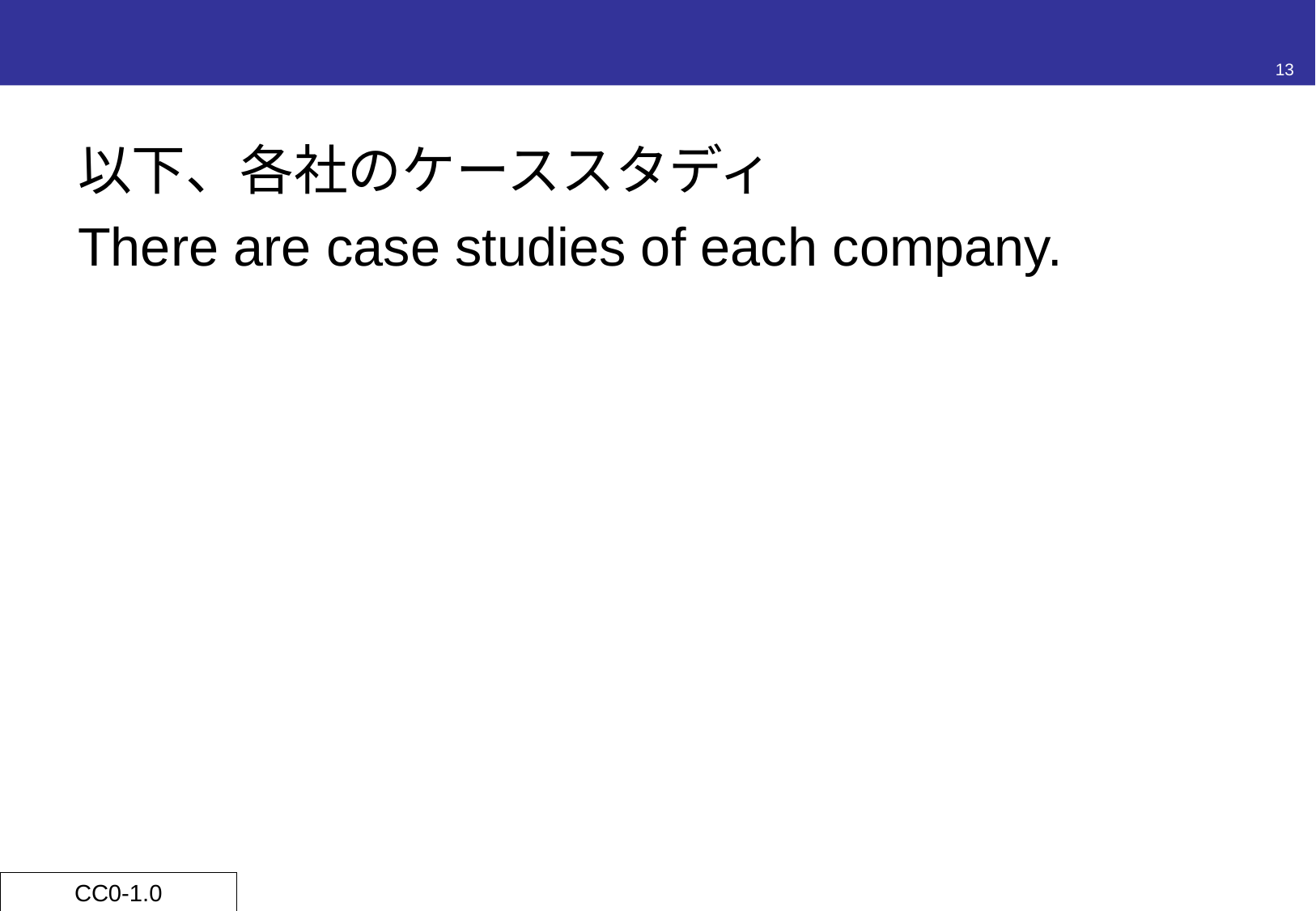

#
13
以下、各社のケーススタディ
There are case studies of each company.
CC0-1.0